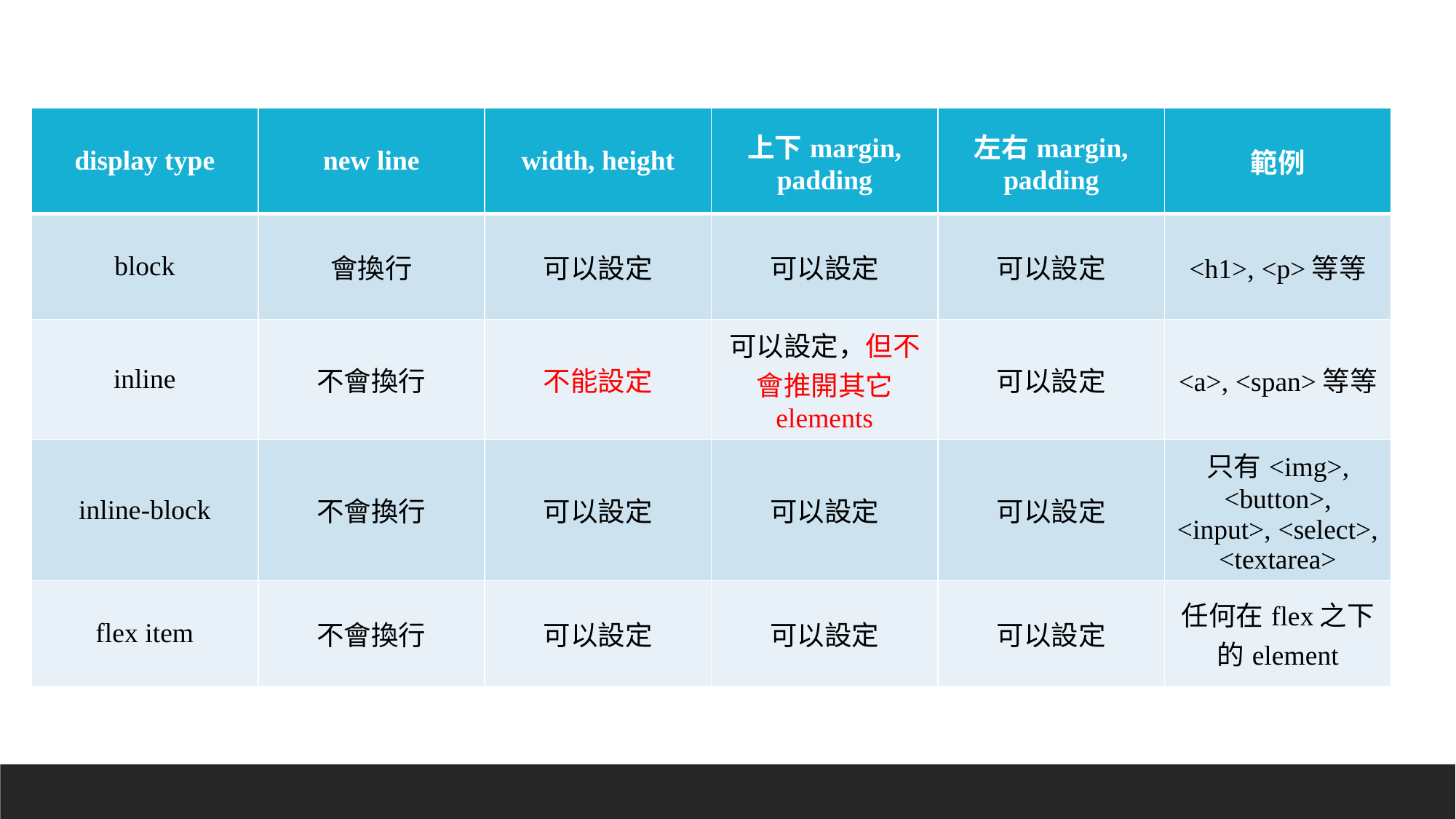

| display type | new line | width, height | 上下margin, padding | 左右margin, padding | 範例 |
| --- | --- | --- | --- | --- | --- |
| block | 會換行 | 可以設定 | 可以設定 | 可以設定 | <h1>, <p>等等 |
| inline | 不會換行 | 不能設定 | 可以設定，但不會推開其它 elements | 可以設定 | <a>, <span>等等 |
| inline-block | 不會換行 | 可以設定 | 可以設定 | 可以設定 | 只有<img>, <button>, <input>, <select>, <textarea> |
| flex item | 不會換行 | 可以設定 | 可以設定 | 可以設定 | 任何在flex之下的element |